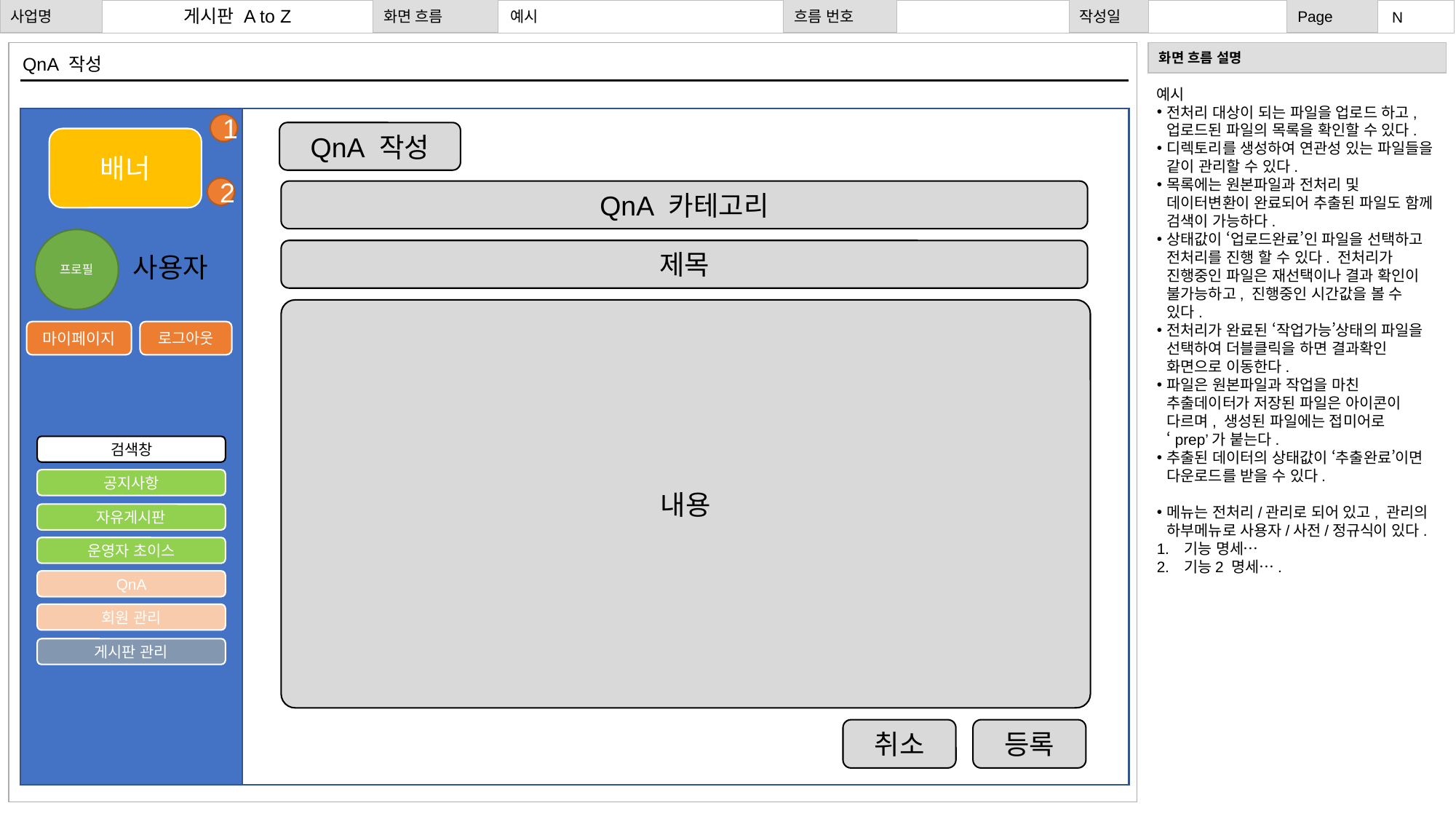

# 예시

게시판 A to Z
N

QnA 작성
예시
전처리 대상이 되는 파일을 업로드 하고, 업로드된 파일의 목록을 확인할 수 있다.
디렉토리를 생성하여 연관성 있는 파일들을 같이 관리할 수 있다.
목록에는 원본파일과 전처리 및 데이터변환이 완료되어 추출된 파일도 함께 검색이 가능하다.
상태값이 ‘업로드완료’인 파일을 선택하고 전처리를 진행 할 수 있다. 전처리가 진행중인 파일은 재선택이나 결과 확인이 불가능하고, 진행중인 시간값을 볼 수 있다.
전처리가 완료된 ‘작업가능’상태의 파일을 선택하여 더블클릭을 하면 결과확인 화면으로 이동한다.
파일은 원본파일과 작업을 마친 추출데이터가 저장된 파일은 아이콘이 다르며, 생성된 파일에는 접미어로 ‘prep’가 붙는다.
추출된 데이터의 상태값이 ‘추출완료’이면 다운로드를 받을 수 있다.

메뉴는 전처리/관리로 되어 있고, 관리의 하부메뉴로 사용자/사전/정규식이 있다.
기능 명세…
기능2 명세….

1
QnA 작성
배너
2
QnA 카테고리
프로필
제목
사용자
내용
마이페이지
로그아웃
검색창
공지사항
자유게시판
운영자 초이스
QnA
회원 관리
게시판 관리
취소
등록